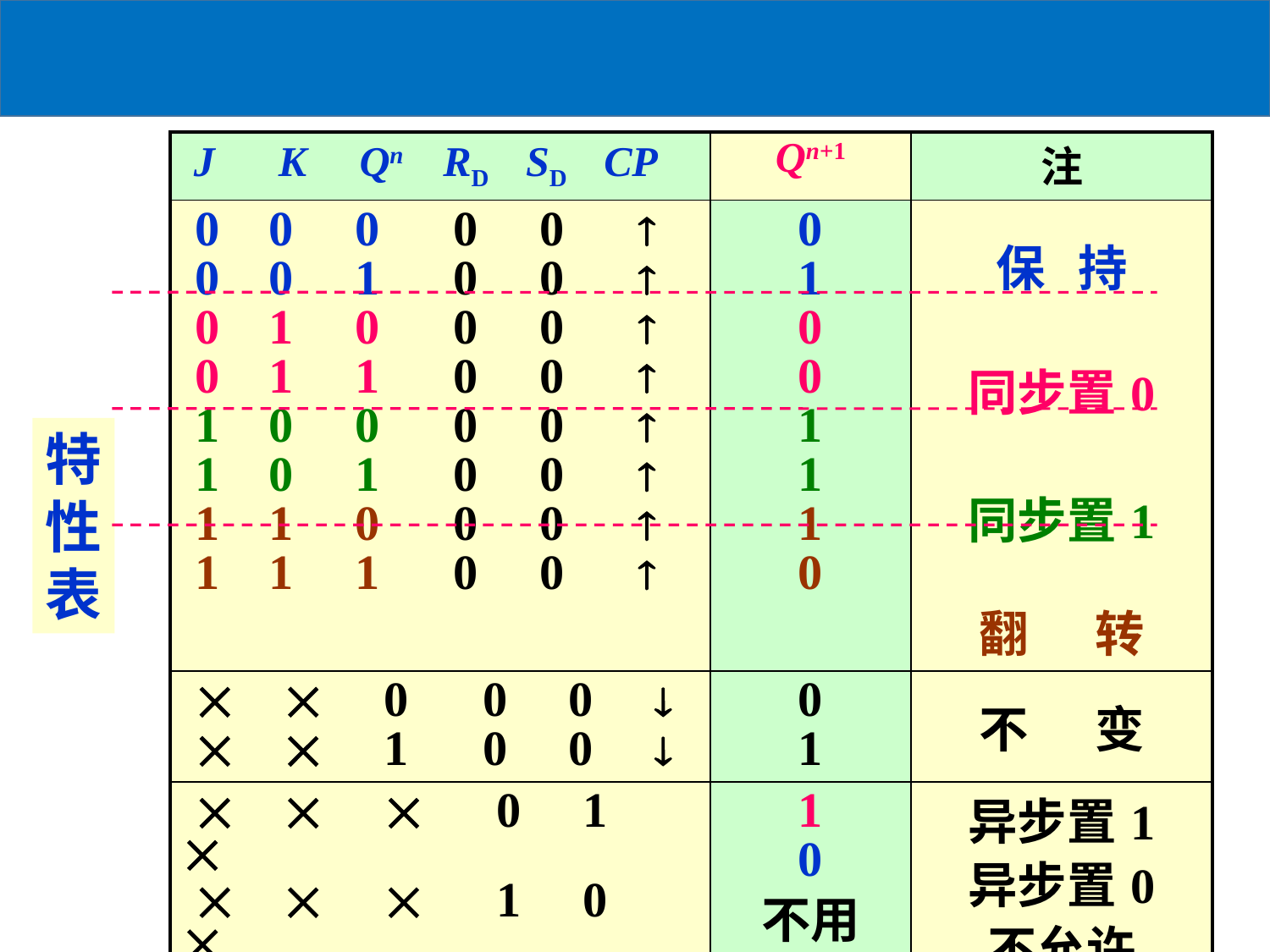

| J K Qn RD SD CP | Qn+1 | 注 |
| --- | --- | --- |
| 0 0 0 0 0 ↑ 0 0 1 0 0 ↑ 0 1 0 0 0 ↑ 0 1 1 0 0 ↑ 1 0 0 0 0 ↑ 1 0 1 0 0 ↑ 1 1 0 0 0 ↑ 1 1 1 0 0 ↑ | 0 1 0 0 1 1 1 0 | 保 持 同步置0 同步置1 翻 转 |
| × × 0 0 0 ↓ × × 1 0 0 ↓ | 0 1 | 不 变 |
| × × × 0 1 × × × × 1 0 × × × × 1 1 × | 1 0 不用 | 异步置1 异步置0 不允许 |

特 性 表